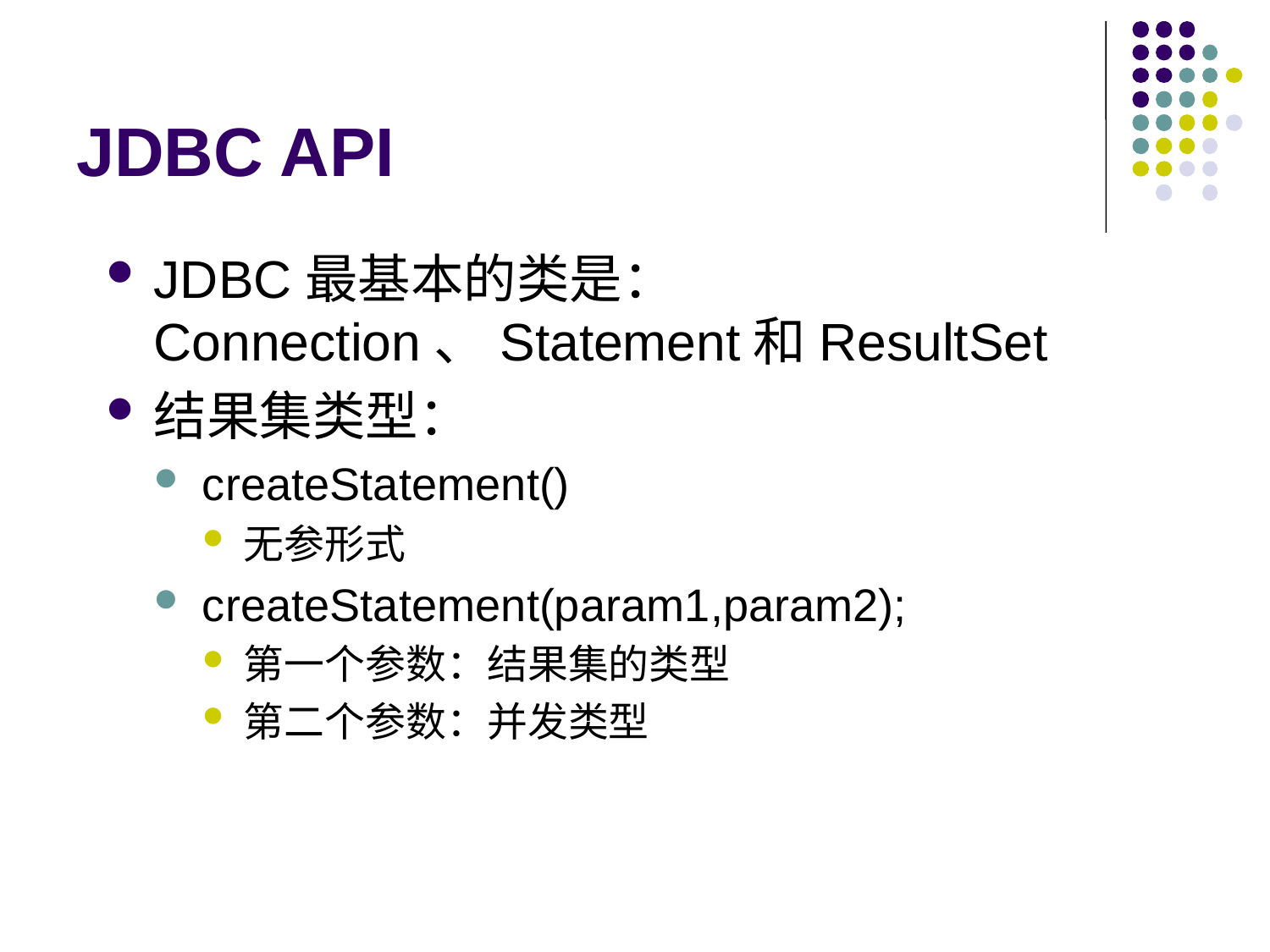

# JDBC API
JDBC最基本的类是：Connection、Statement和ResultSet
结果集类型：
createStatement()
无参形式
createStatement(param1,param2);
第一个参数：结果集的类型
第二个参数：并发类型